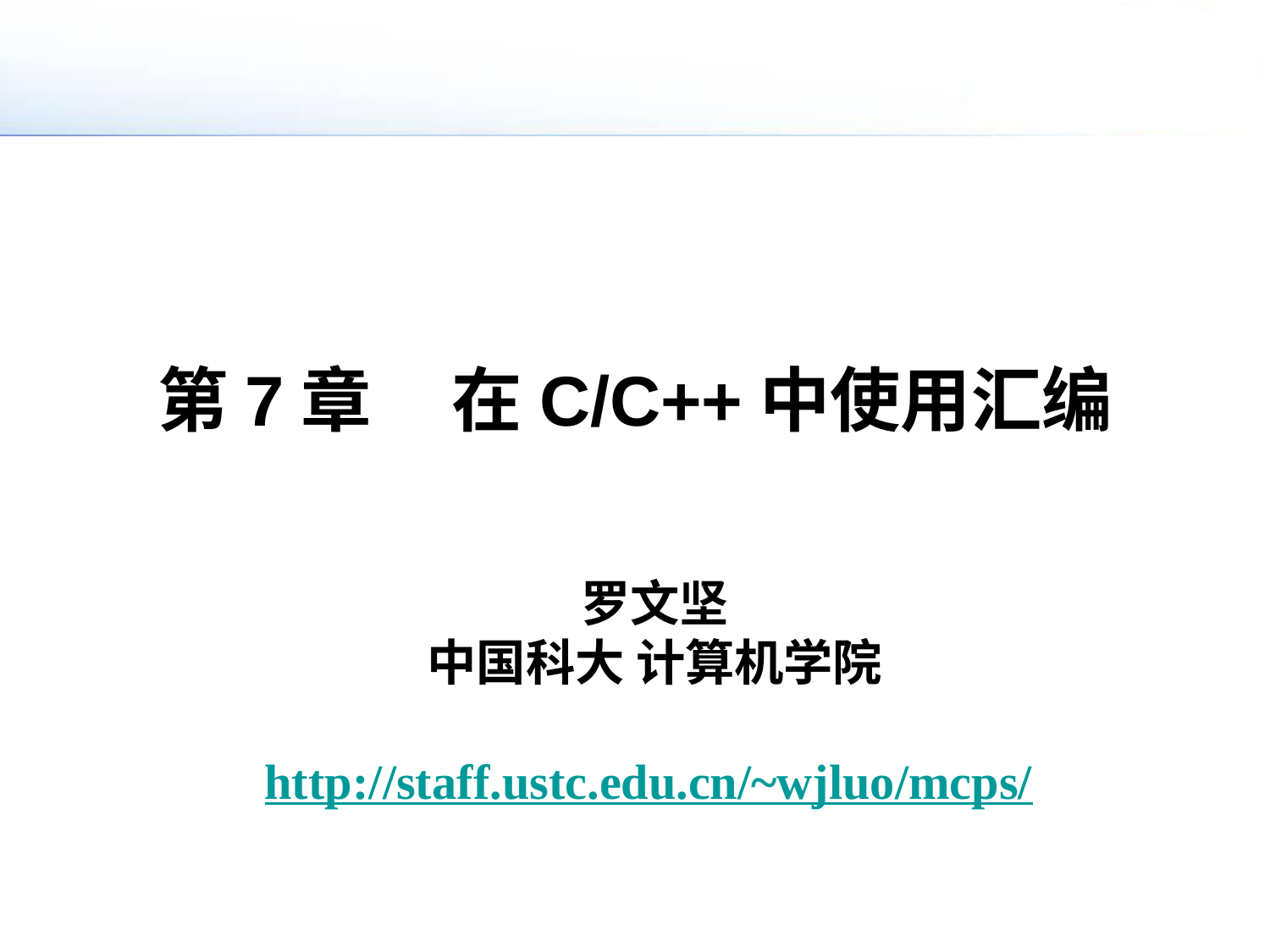

# 第7章     在C/C++中使用汇编

罗文坚
中国科大 计算机学院

http://staff.ustc.edu.cn/~wjluo/mcps/